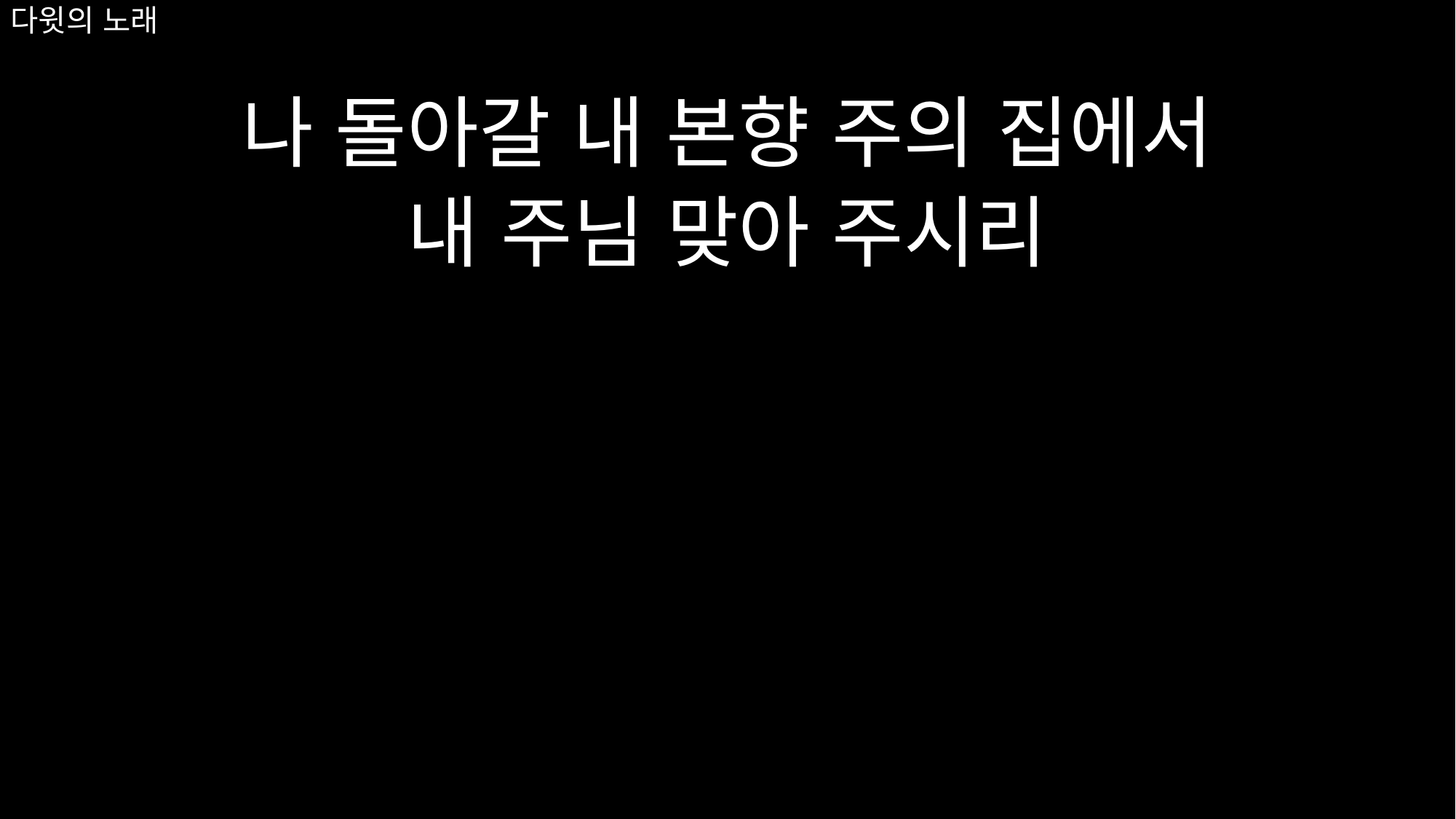

# 다윗의 노래
나 돌아갈 내 본향 주의 집에서
내 주님 맞아 주시리